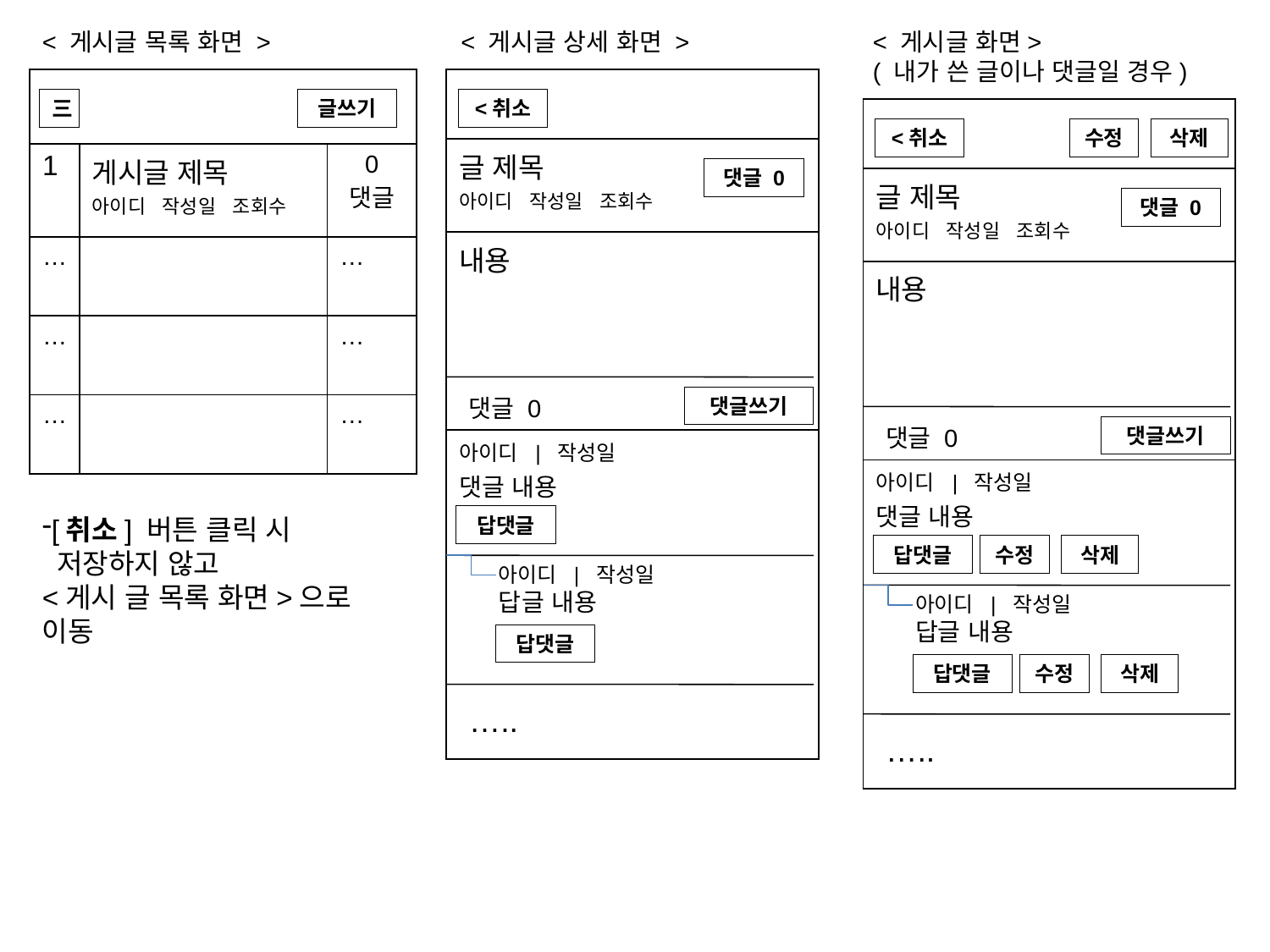

< 게시글 목록 화면 >
< 게시글 상세 화면 >
< 게시글 화면>
( 내가 쓴 글이나 댓글일 경우)
|  |
| --- |
| 글 제목 아이디 작성일 조회수 |
| 내용 |
| 아이디 | 작성일 댓글 내용 |
|  |  |  |
| --- | --- | --- |
| 1 | 게시글 제목 아이디 작성일 조회수 | 0 댓글 |
| … |  | … |
| … |  | … |
| … |  | … |
三
글쓰기
<취소
|  |
| --- |
| 글 제목 아이디 작성일 조회수 |
| 내용 |
| 아이디 | 작성일 댓글 내용 |
<취소
수정
삭제
댓글 0
댓글 0
댓글 0
댓글쓰기
댓글 0
댓글쓰기
[취소] 버튼 클릭 시
 저장하지 않고
<게시 글 목록 화면>으로 이동
답댓글
답댓글
수정
삭제
아이디  |  작성일
답글 내용
아이디  |  작성일
답글 내용
답댓글
답댓글
수정
삭제
…..
…..